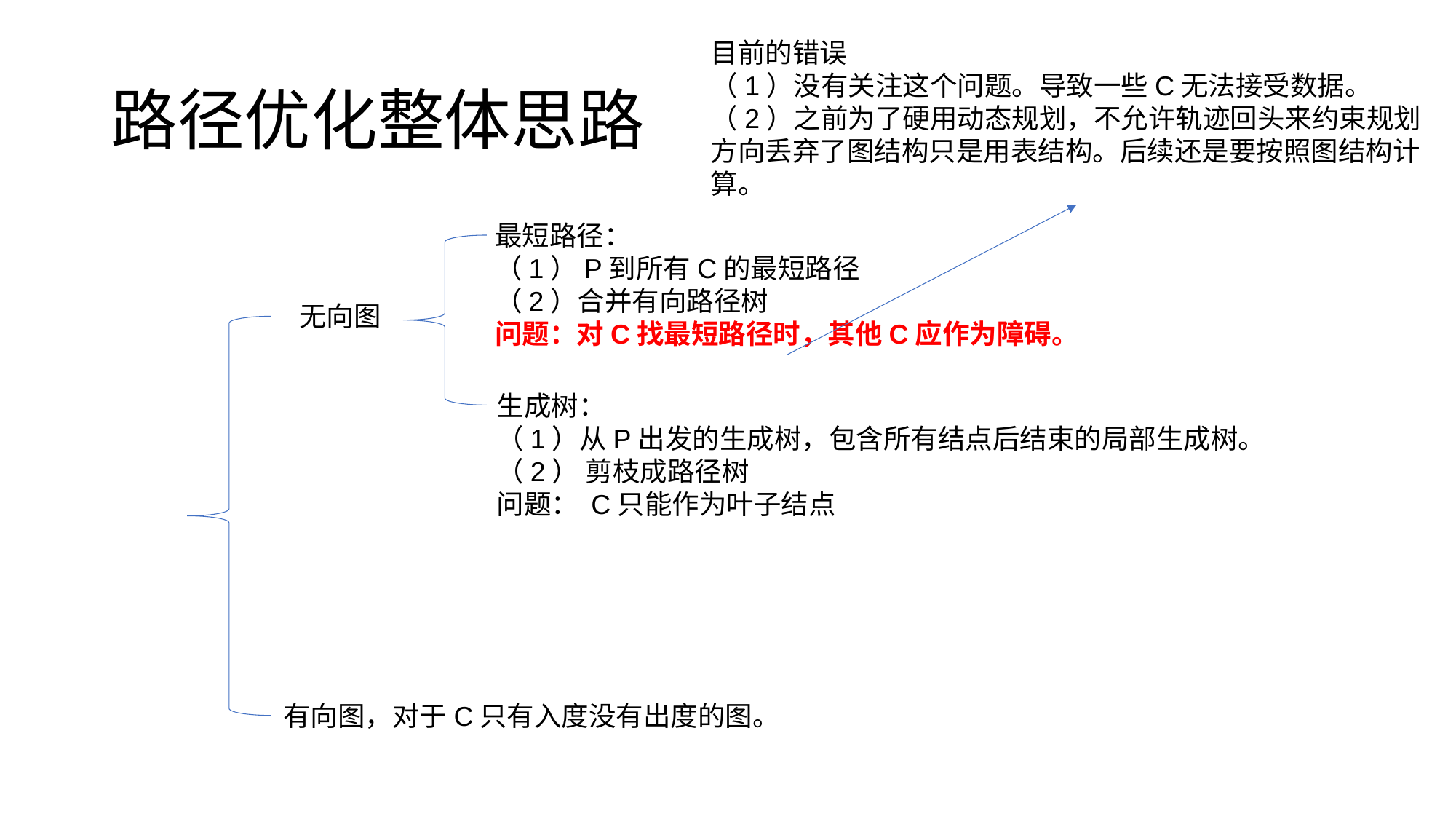

目前的错误
（1）没有关注这个问题。导致一些C无法接受数据。
（2）之前为了硬用动态规划，不允许轨迹回头来约束规划方向丢弃了图结构只是用表结构。后续还是要按照图结构计算。
# 路径优化整体思路
最短路径：
（1）P到所有C的最短路径
（2）合并有向路径树
问题：对C找最短路径时，其他C应作为障碍。

无向图

生成树：
（1）从P出发的生成树，包含所有结点后结束的局部生成树。
（2） 剪枝成路径树
问题： C只能作为叶子结点
有向图，对于C只有入度没有出度的图。